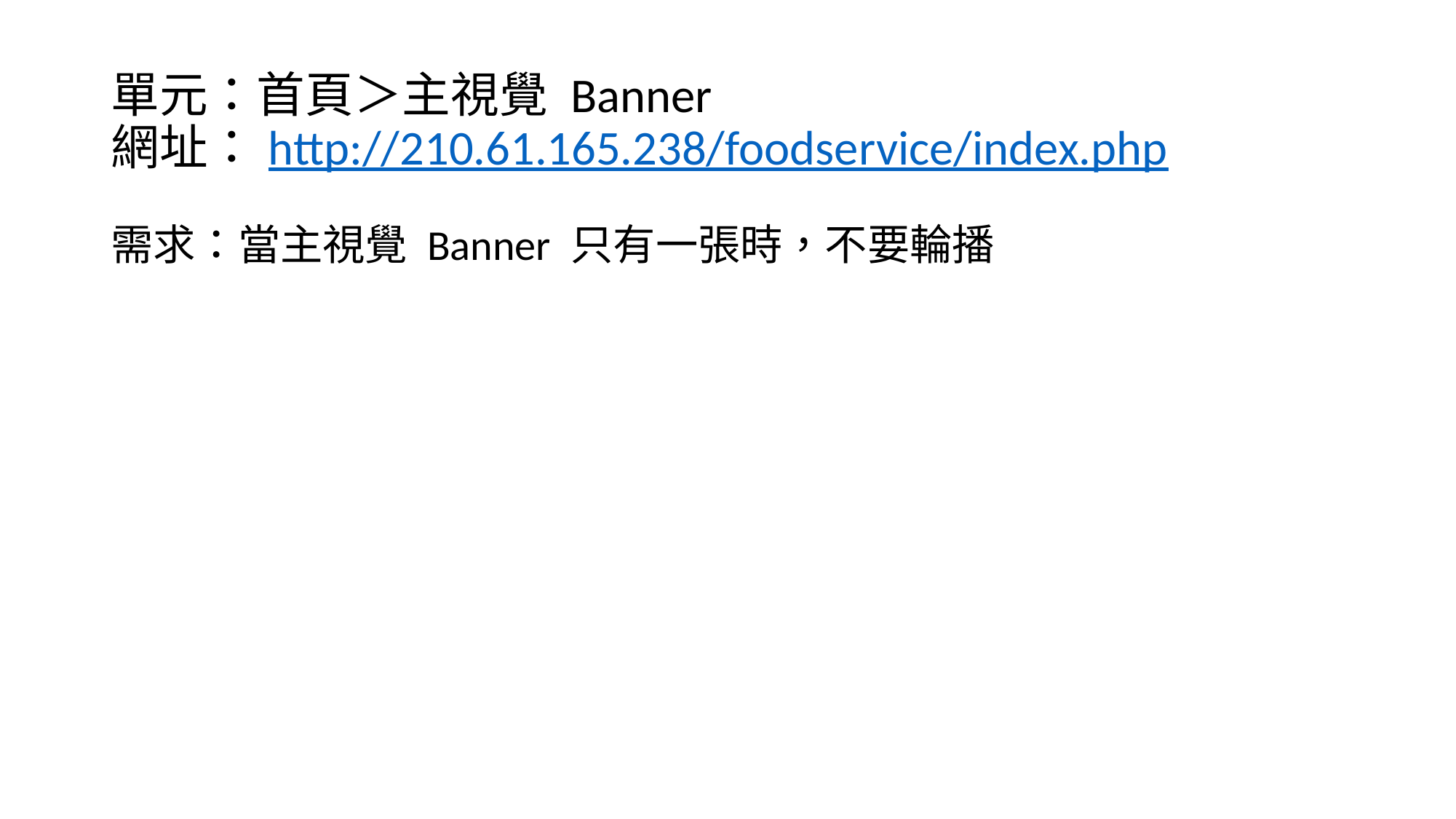

# 單元：首頁＞主視覺 Banner 網址：http://210.61.165.238/foodservice/index.php
需求：當主視覺 Banner 只有一張時，不要輪播